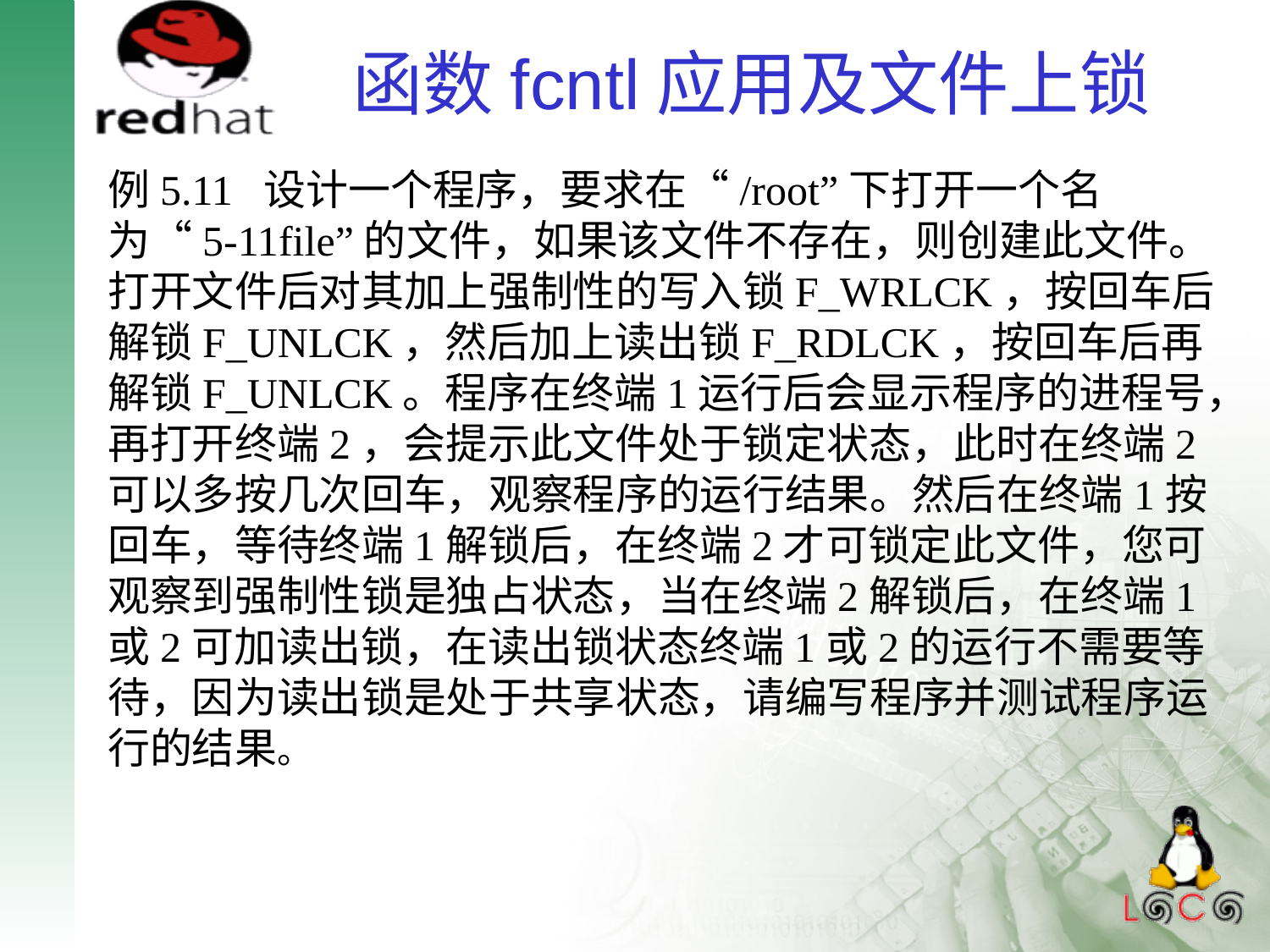

# 函数fcntl应用及文件上锁
例5.11  设计一个程序，要求在“/root”下打开一个名为“5-11file”的文件，如果该文件不存在，则创建此文件。打开文件后对其加上强制性的写入锁F_WRLCK，按回车后解锁F_UNLCK，然后加上读出锁F_RDLCK，按回车后再解锁F_UNLCK。程序在终端1运行后会显示程序的进程号，再打开终端2，会提示此文件处于锁定状态，此时在终端2可以多按几次回车，观察程序的运行结果。然后在终端1按回车，等待终端1解锁后，在终端2才可锁定此文件，您可观察到强制性锁是独占状态，当在终端2解锁后，在终端1或2可加读出锁，在读出锁状态终端1或2的运行不需要等待，因为读出锁是处于共享状态，请编写程序并测试程序运行的结果。